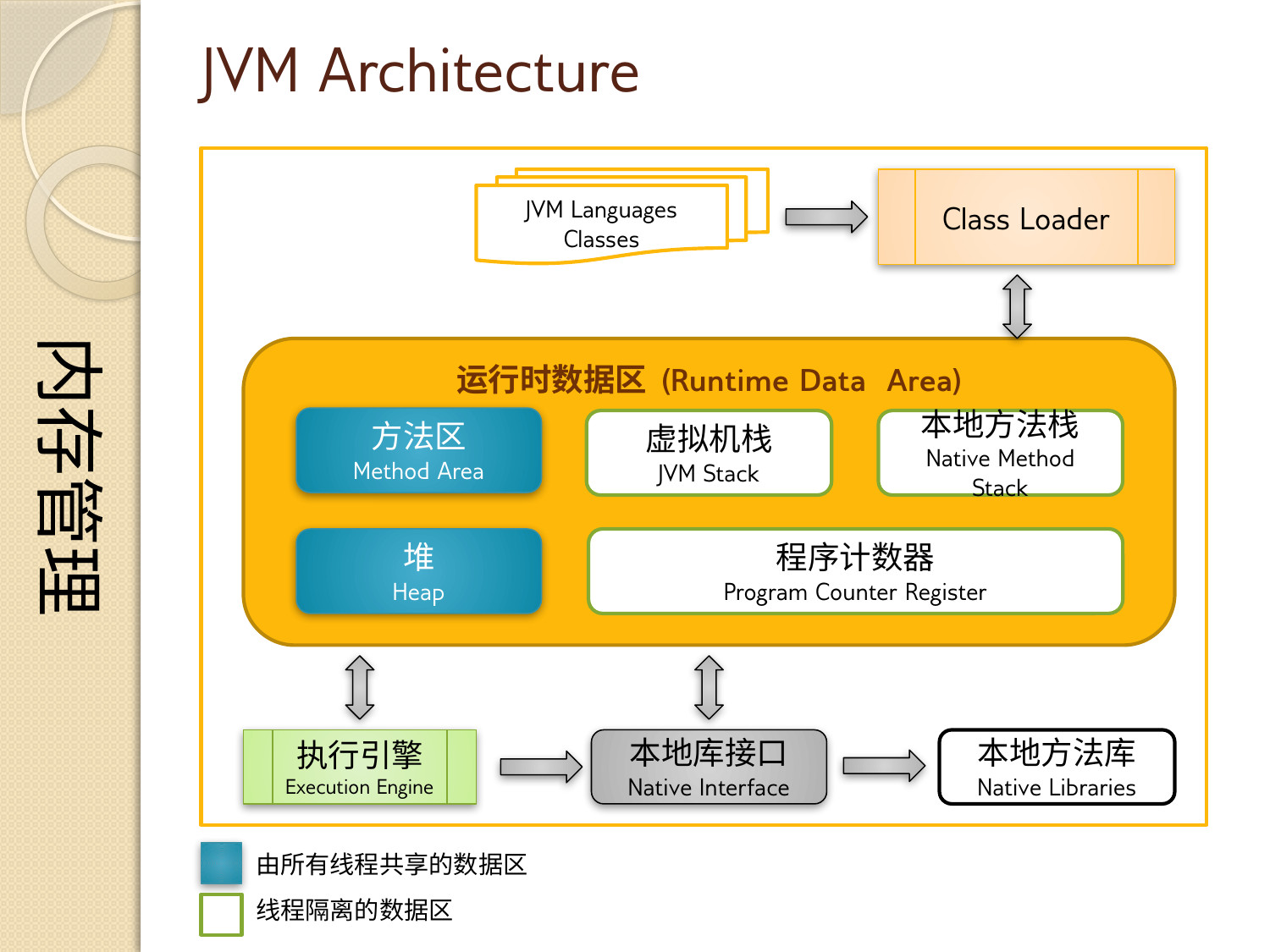

内存管理
# JVM Architecture

JVM Languages Classes
Class Loader

运行时数据区 (Runtime Data  Area)
方法区
Method Area
虚拟机栈
JVM Stack
本地方法栈
Native Method Stack
堆
Heap
程序计数器
Program Counter Register

执行引擎
Execution Engine
本地库接口
Native Interface
本地方法库
Native Libraries

由所有线程共享的数据区
线程隔离的数据区